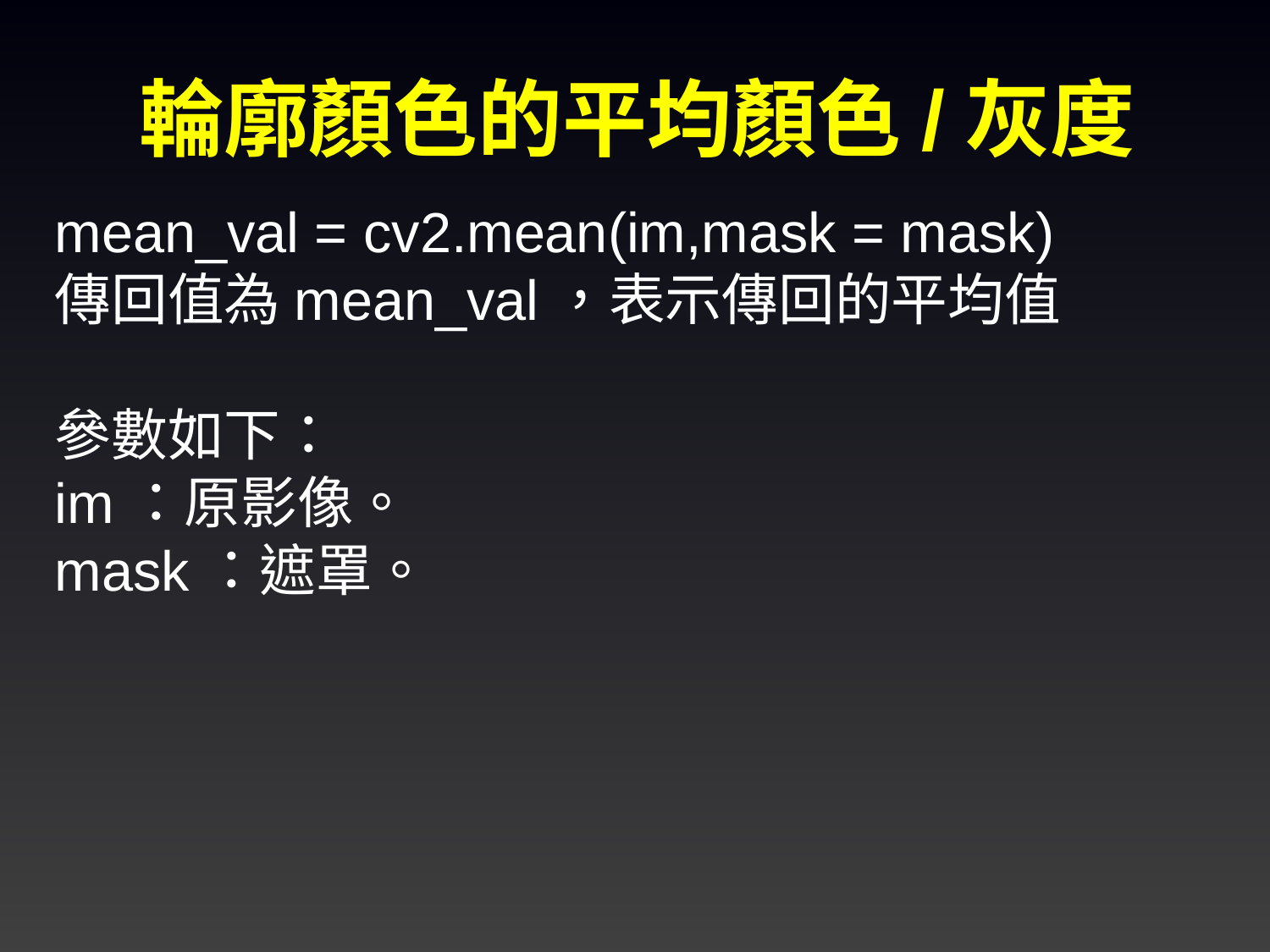

輪廓顏色的平均顏色/灰度
mean_val = cv2.mean(im,mask = mask)
傳回值為mean_val，表示傳回的平均值

參數如下：
im：原影像。
mask：遮罩。